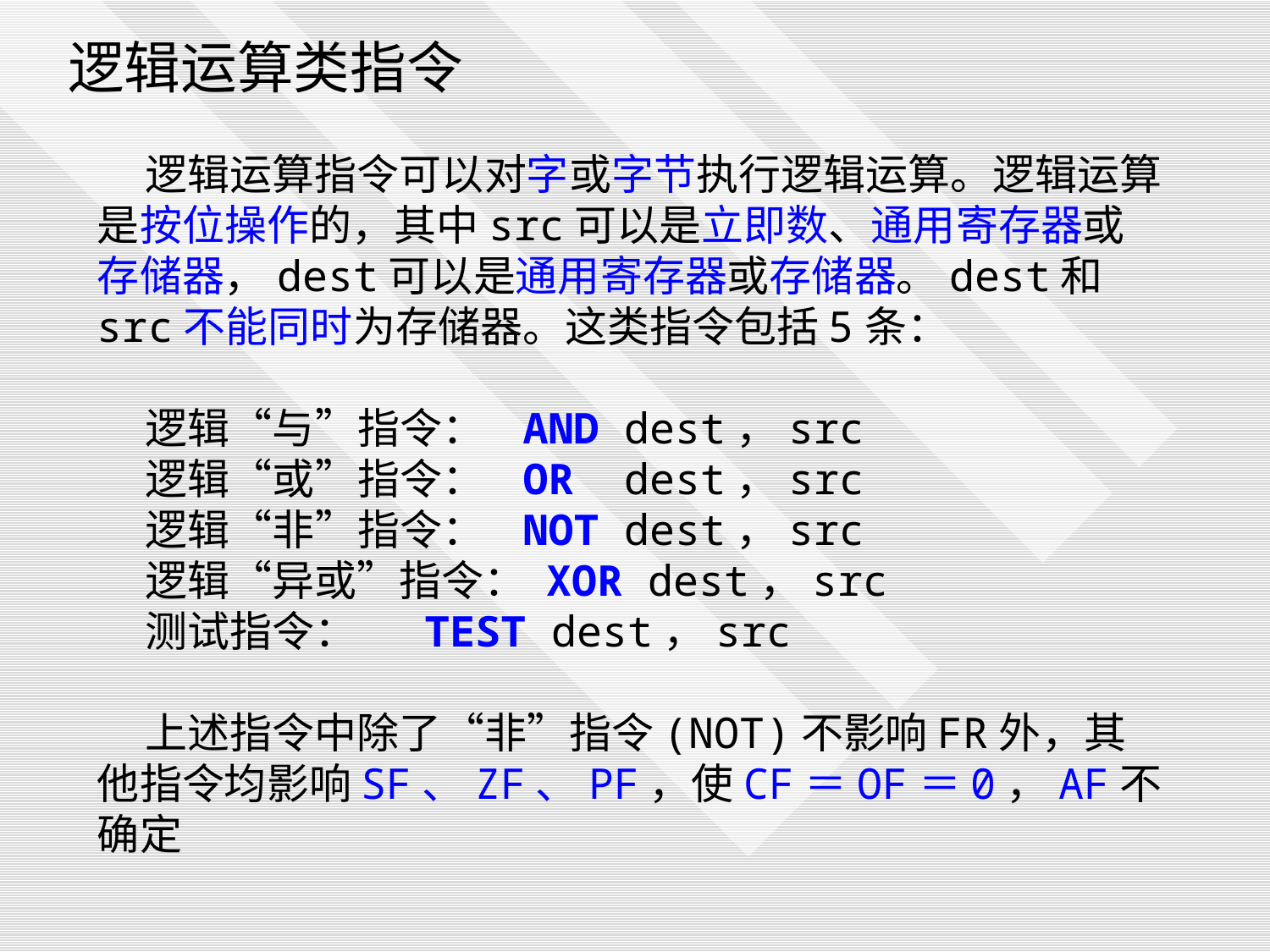

逻辑运算类指令
    逻辑运算指令可以对字或字节执行逻辑运算。逻辑运算是按位操作的，其中src可以是立即数、通用寄存器或存储器，dest可以是通用寄存器或存储器。dest和src不能同时为存储器。这类指令包括5条：

    逻辑“与”指令：   AND dest，src
    逻辑“或”指令：   OR  dest，src
    逻辑“非”指令：   NOT dest，src
    逻辑“异或”指令： XOR dest，src
    测试指令：      TEST dest，src

    上述指令中除了“非”指令(NOT)不影响FR外，其他指令均影响SF、ZF、PF，使CF＝OF＝0，AF不确定